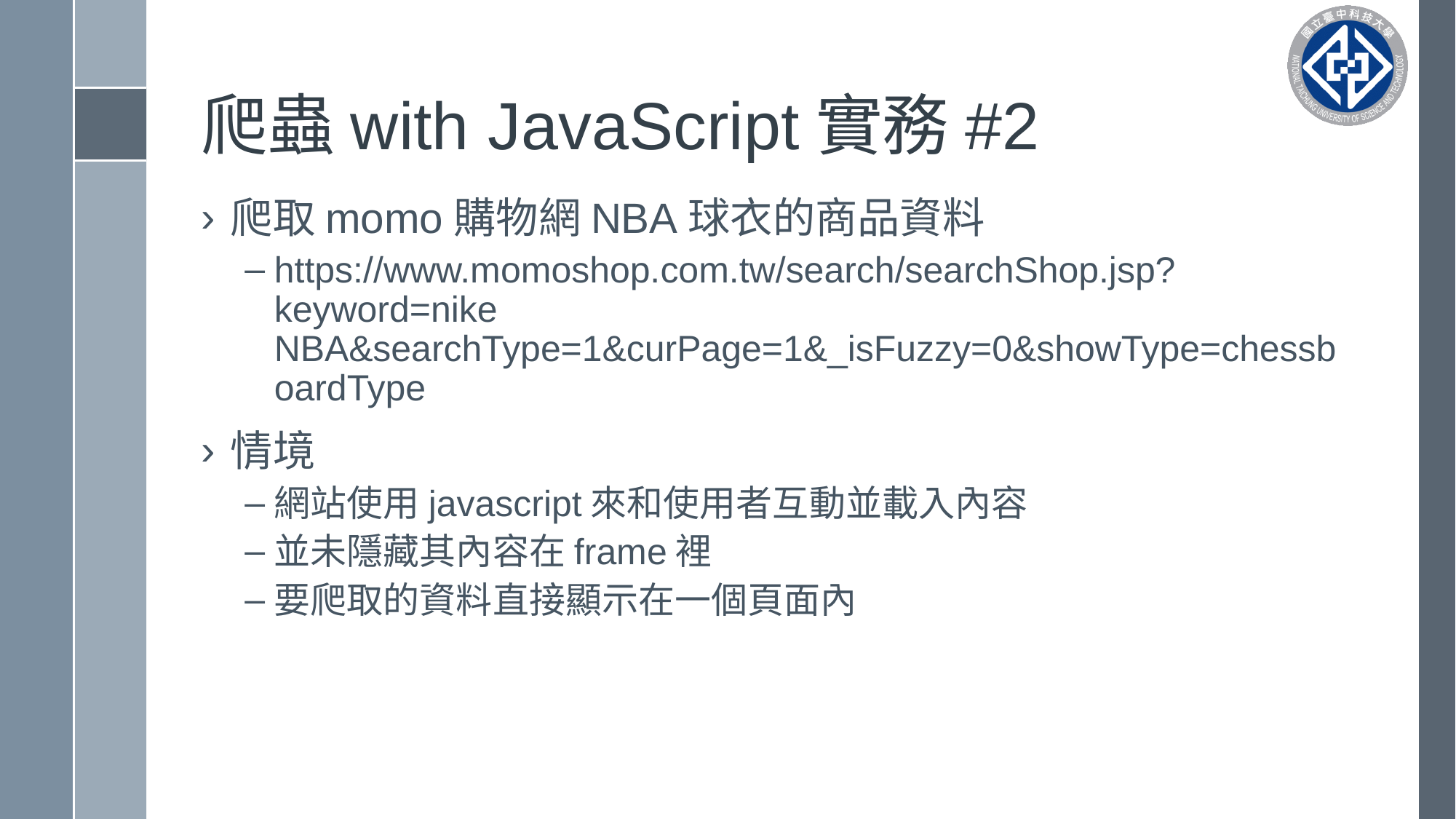

# 爬蟲with JavaScript實務#2
爬取momo購物網NBA球衣的商品資料
https://www.momoshop.com.tw/search/searchShop.jsp?keyword=nike NBA&searchType=1&curPage=1&_isFuzzy=0&showType=chessboardType
情境
網站使用javascript來和使用者互動並載入內容
並未隱藏其內容在frame裡
要爬取的資料直接顯示在一個頁面內